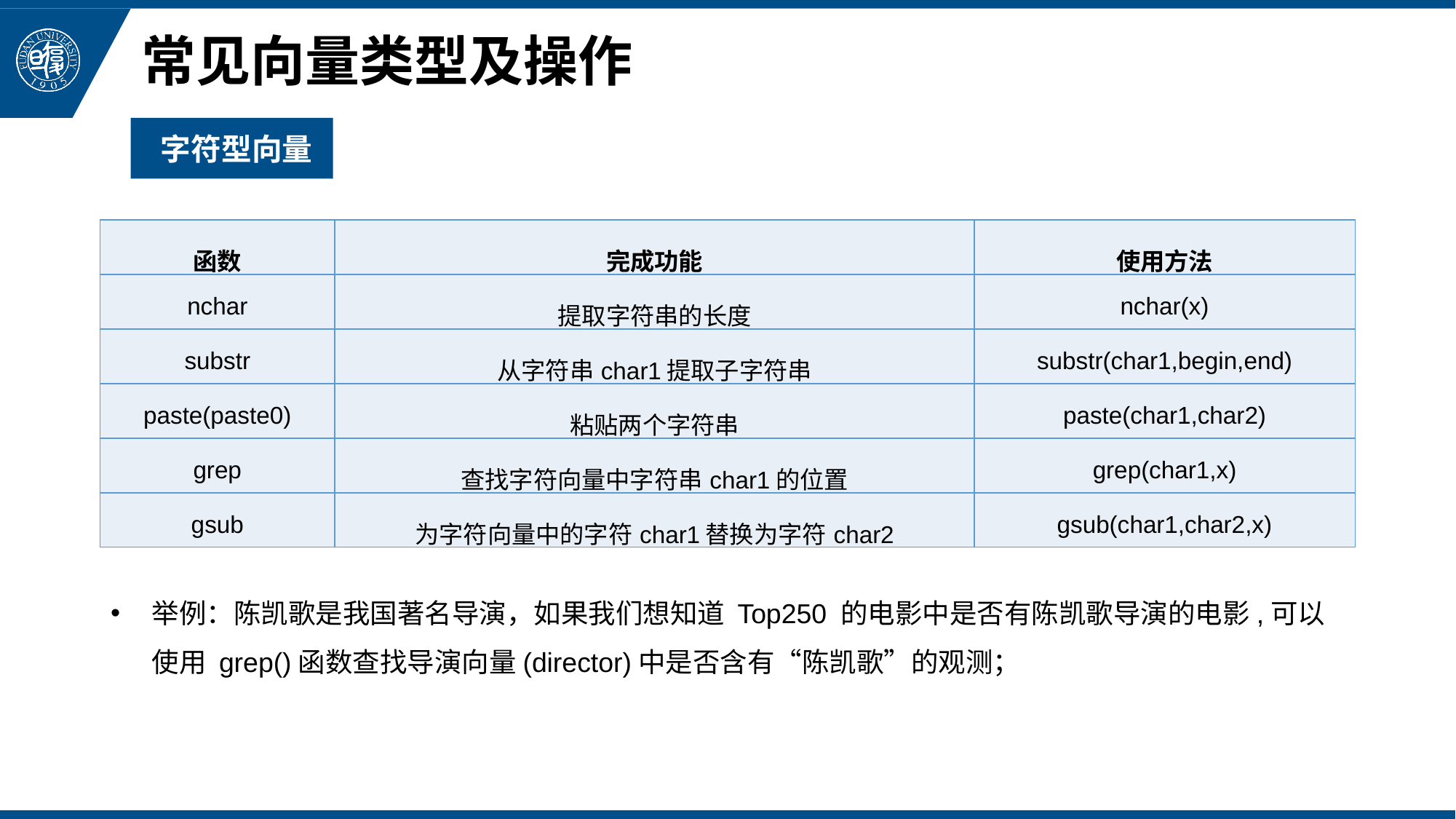

# 常见向量类型及操作

字符型向量
| 函数 | 完成功能 | 使用方法 |
| --- | --- | --- |
| nchar | 提取字符串的长度 | nchar(x) |
| substr | 从字符串char1提取子字符串 | substr(char1,begin,end) |
| paste(paste0) | 粘贴两个字符串 | paste(char1,char2) |
| grep | 查找字符向量中字符串char1的位置 | grep(char1,x) |
| gsub | 为字符向量中的字符char1替换为字符char2 | gsub(char1,char2,x) |

举例：陈凯歌是我国著名导演，如果我们想知道 Top250 的电影中是否有陈凯歌导演的电影,可以使用 grep()函数查找导演向量(director)中是否含有“陈凯歌”的观测；